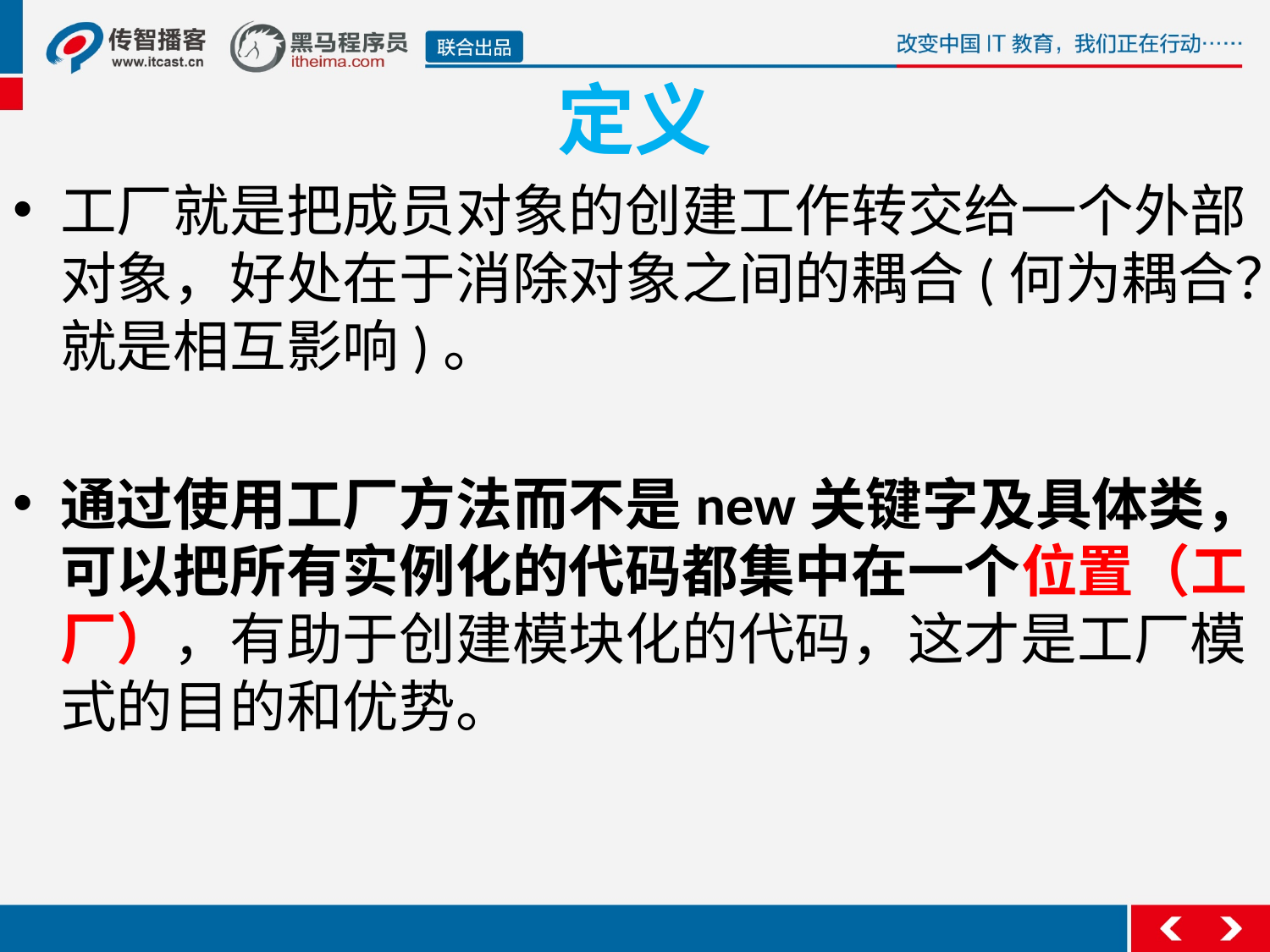

# 定义
工厂就是把成员对象的创建工作转交给一个外部对象，好处在于消除对象之间的耦合(何为耦合？就是相互影响)。

通过使用工厂方法而不是new关键字及具体类，可以把所有实例化的代码都集中在一个位置（工厂），有助于创建模块化的代码，这才是工厂模式的目的和优势。